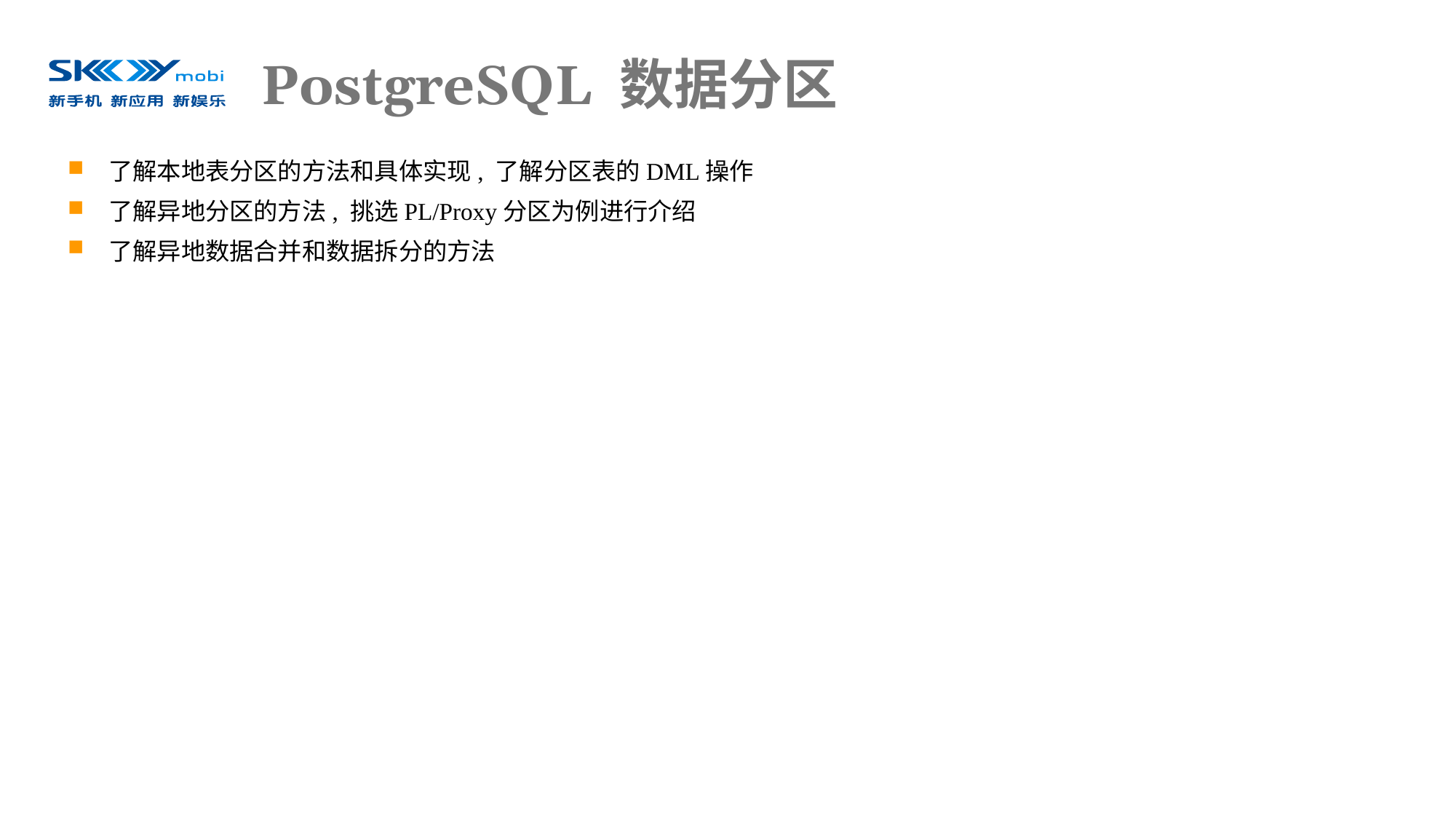

# PostgreSQL 数据分区
了解本地表分区的方法和具体实现, 了解分区表的DML操作
了解异地分区的方法, 挑选PL/Proxy分区为例进行介绍
了解异地数据合并和数据拆分的方法